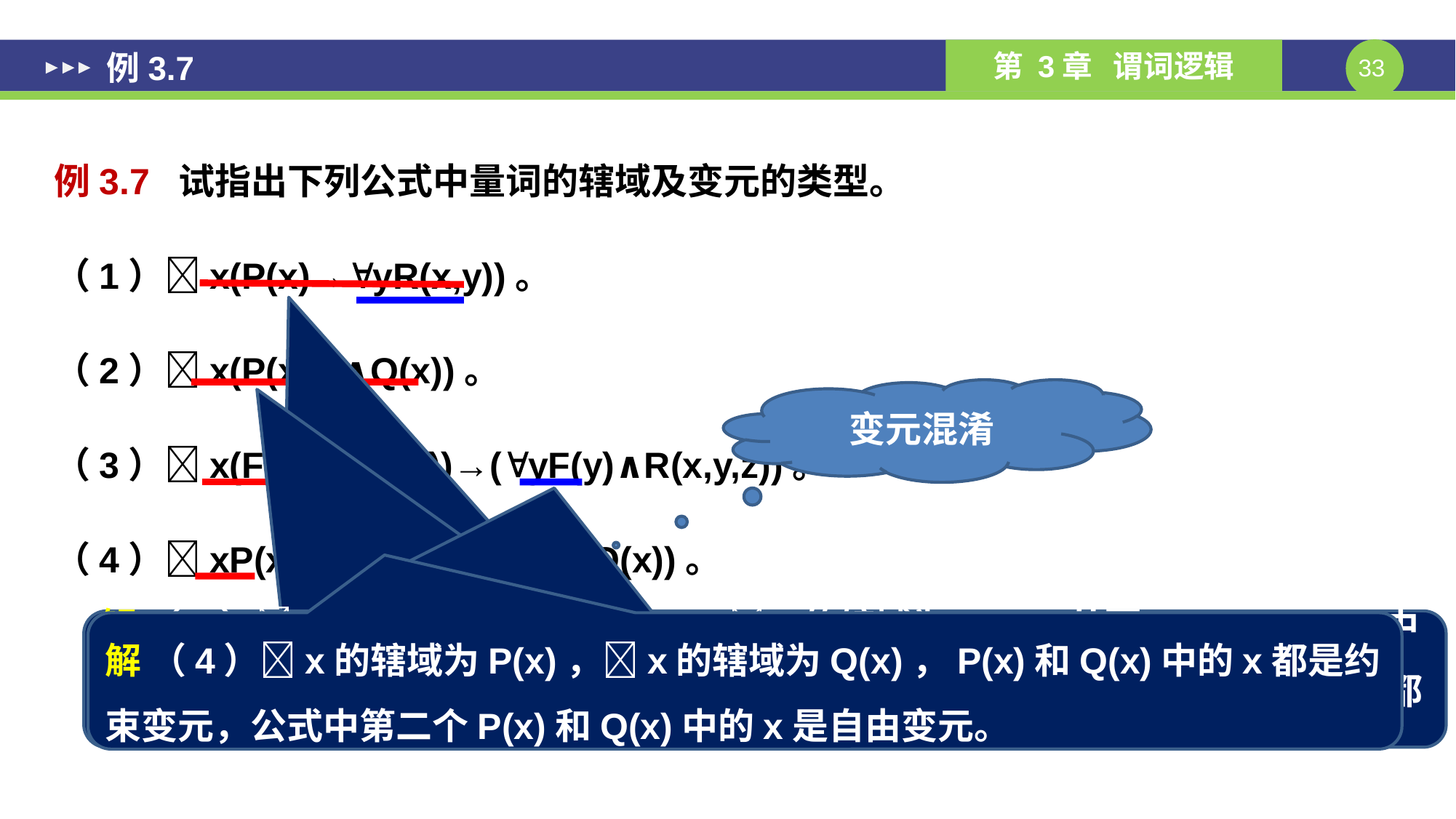

例3.7
例3.7  试指出下列公式中量词的辖域及变元的类型。
（1）∃x(P(x)→∀yR(x,y))。
（2）∃x(P(x,y)∧Q(x))。
（3）∀x(F(x)∧G(x,y))→(∀yF(y)∧R(x,y,z))。
（4）∀xP(x)∧∃xQ(x)∨(P(x)→Q(x))。

变元混淆

解 （3）∀x的辖域为F(x)∧G(x,y)，∀y的辖域为F(y)，从而F(x)、G(x,y)中的x，F(y)中的y是约束变元，G(x,y)中的y是自由变元，R(x,y,z)中的x,y,z都是自由变元。
解 （2）∃x的辖域为P(x,y)∧Q(x)、P(x,y)和Q(x)中的x为约束变元，P(x,y)中的y为自由变元。
解  （1）∃x的辖域为P(x)→∀yR(x,y)，∀y的辖域为R(x,y)，
所以P(x)和R(x,y)中的x，R(x,y)中的y都为约束变元。
解 （4）∀x的辖域为P(x)，∃x的辖域为Q(x)，P(x)和Q(x)中的x都是约束变元，公式中第二个P(x)和Q(x)中的x是自由变元。